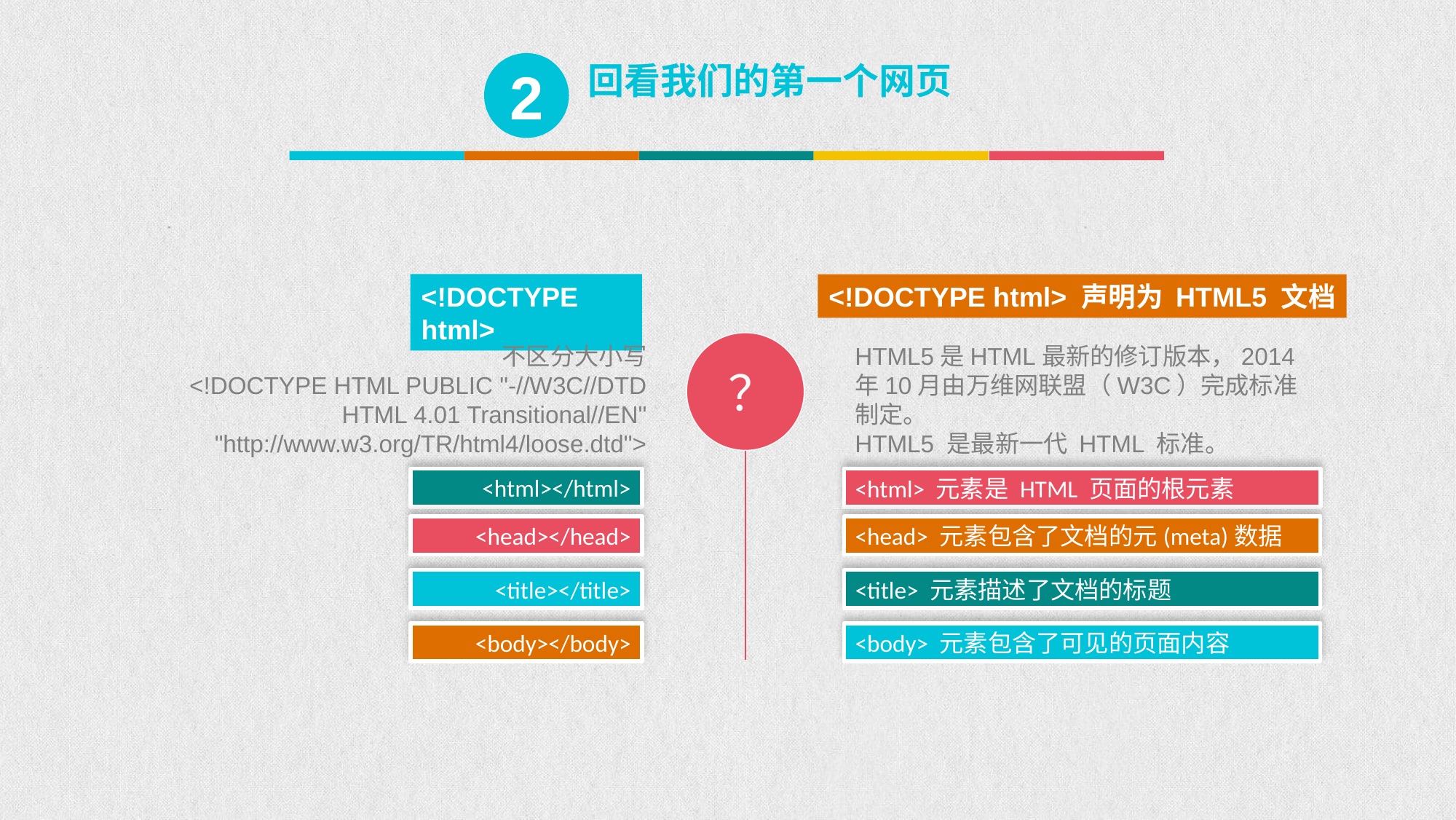

2
回看我们的第一个网页

<!DOCTYPE html>
<!DOCTYPE html> 声明为 HTML5 文档

不区分大小写
<!DOCTYPE HTML PUBLIC "-//W3C//DTD HTML 4.01 Transitional//EN"
"http://www.w3.org/TR/html4/loose.dtd">
HTML5是HTML最新的修订版本，2014年10月由万维网联盟（W3C）完成标准制定。
HTML5 是最新一代 HTML 标准。
？
<html></html>
<html> 元素是 HTML 页面的根元素
<head></head>
<head> 元素包含了文档的元(meta)数据
<title></title>
<title> 元素描述了文档的标题
<body></body>
<body> 元素包含了可见的页面内容